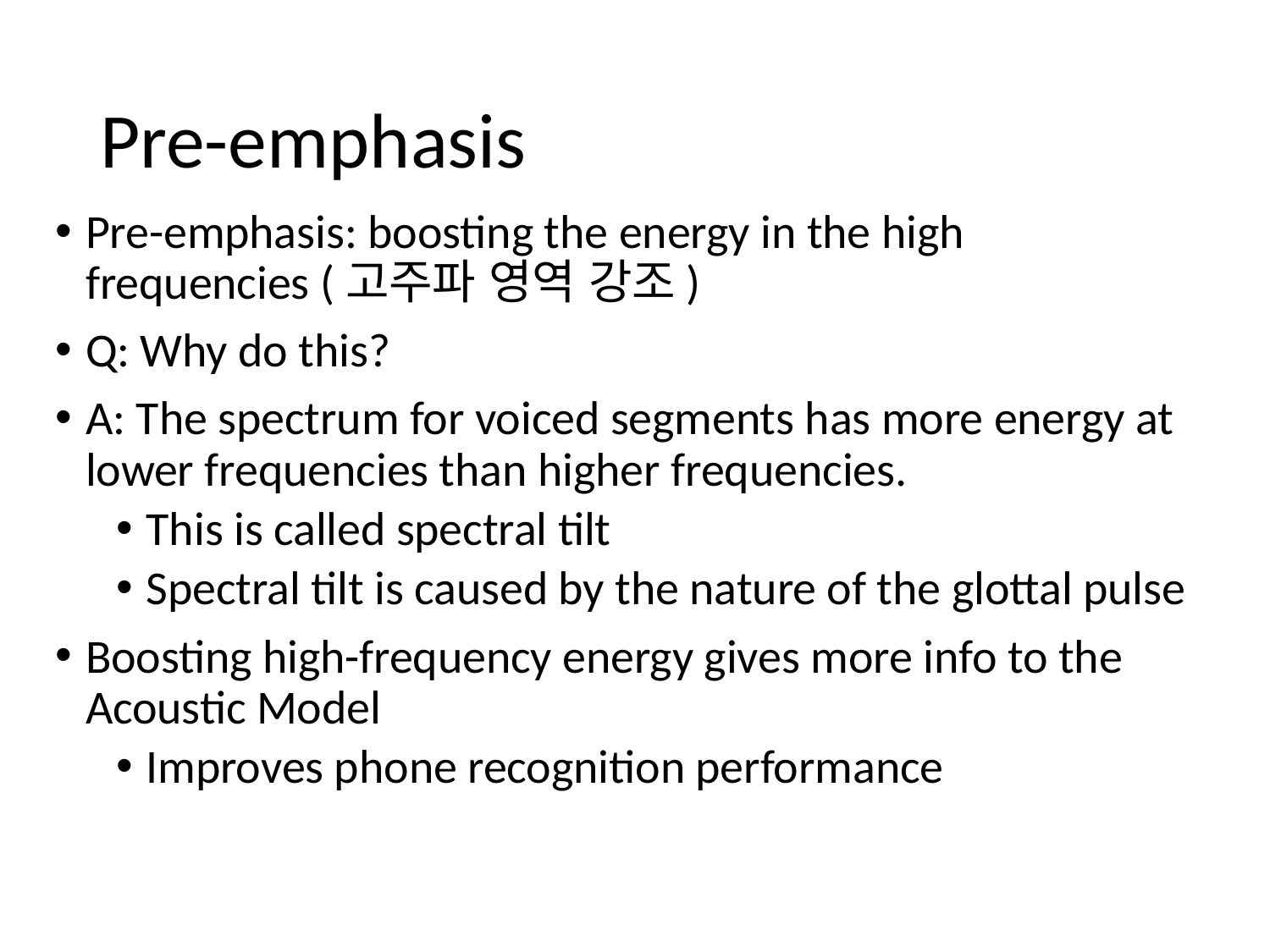

# Pre-emphasis
Pre-emphasis: boosting the energy in the high frequencies (고주파 영역 강조)
Q: Why do this?
A: The spectrum for voiced segments has more energy at lower frequencies than higher frequencies.
This is called spectral tilt
Spectral tilt is caused by the nature of the glottal pulse
Boosting high-frequency energy gives more info to the Acoustic Model
Improves phone recognition performance